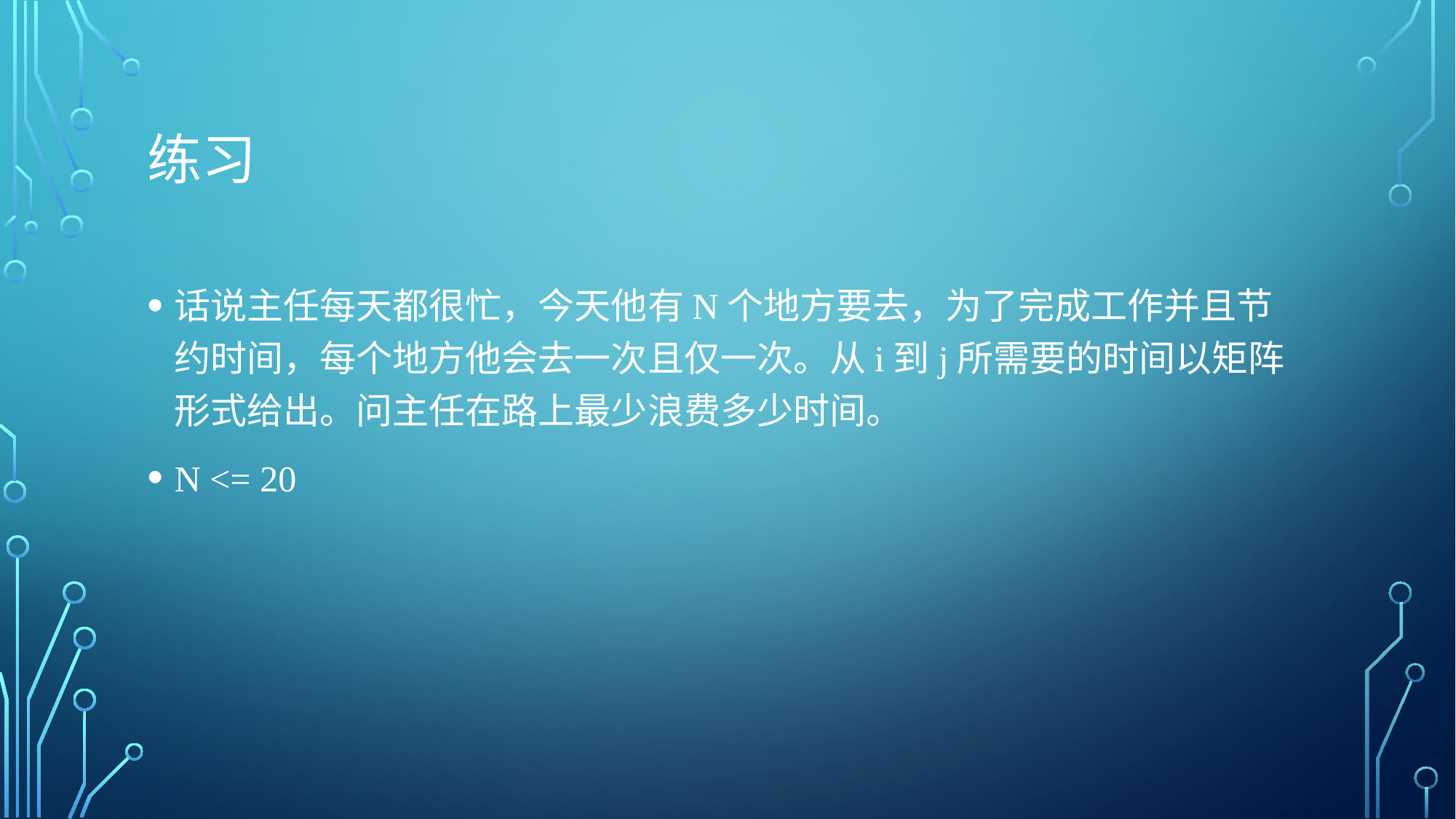

# 练习
话说主任每天都很忙，今天他有N个地方要去，为了完成工作并且节约时间，每个地方他会去一次且仅一次。从i到j所需要的时间以矩阵形式给出。问主任在路上最少浪费多少时间。
N <= 20